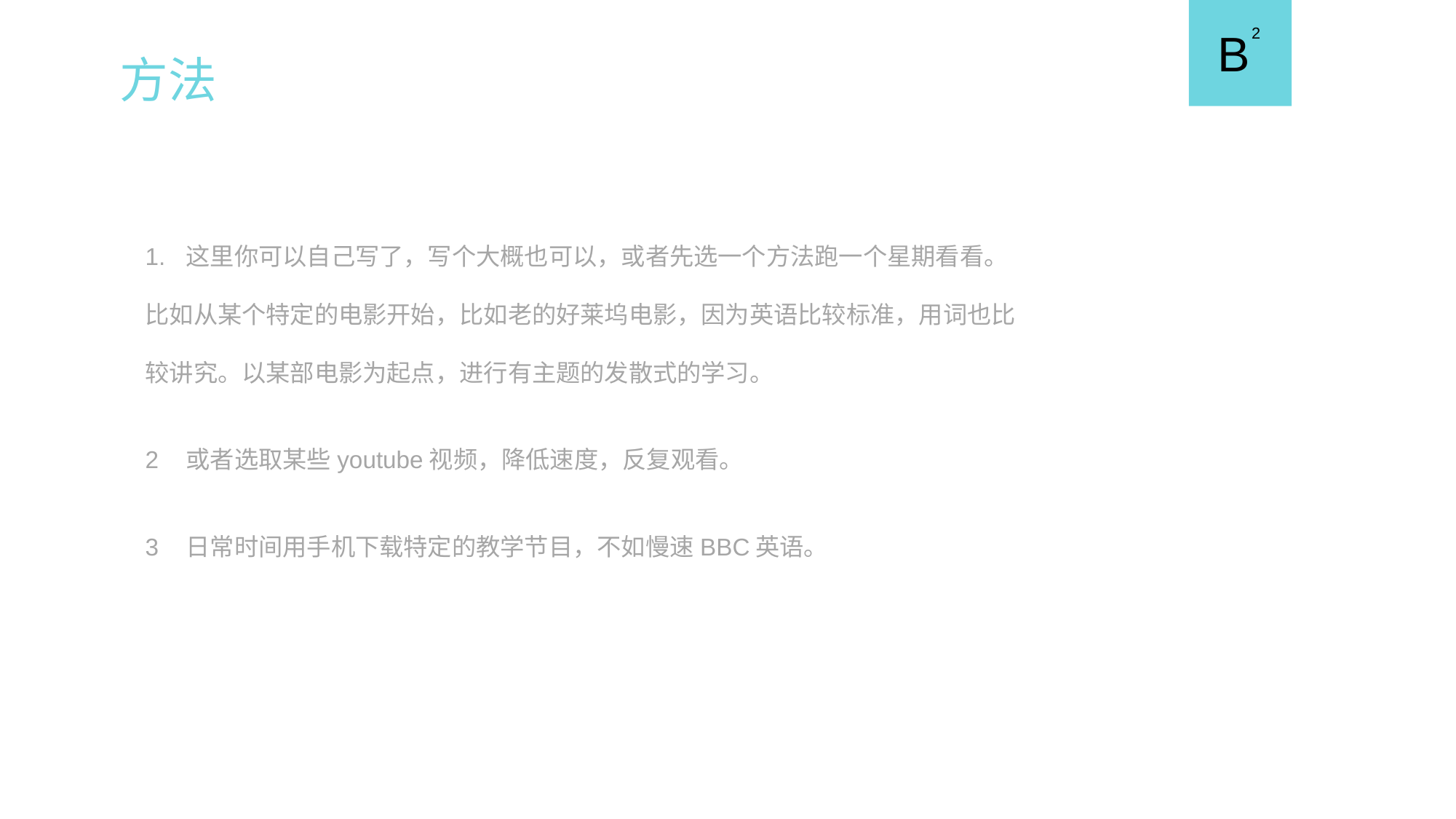

B
2
方法
这里你可以自己写了，写个大概也可以，或者先选一个方法跑一个星期看看。

比如从某个特定的电影开始，比如老的好莱坞电影，因为英语比较标准，用词也比

较讲究。以某部电影为起点，进行有主题的发散式的学习。

或者选取某些youtube视频，降低速度，反复观看。

日常时间用手机下载特定的教学节目，不如慢速BBC英语。